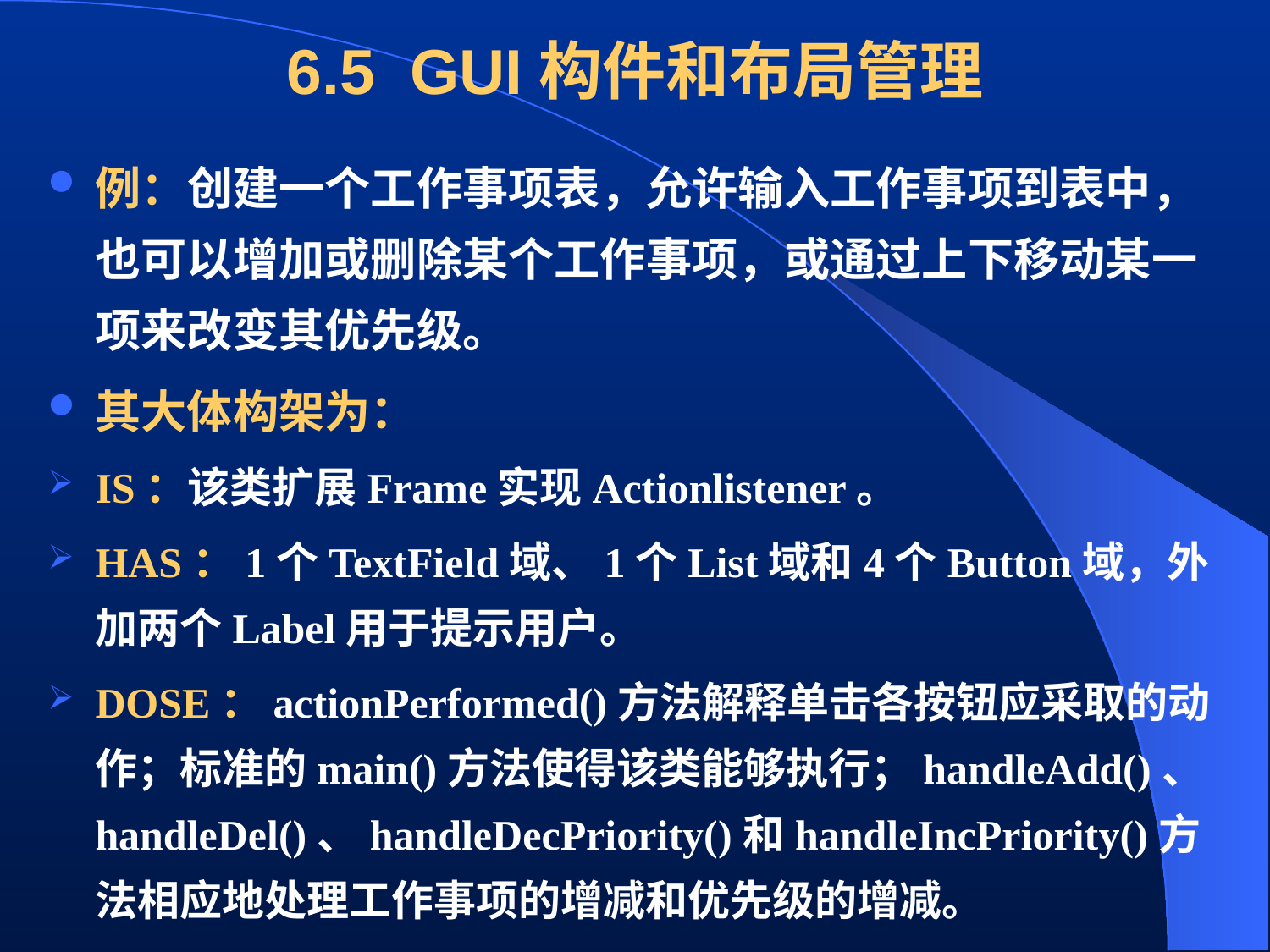

# 6.5  GUI构件和布局管理
例：创建一个工作事项表，允许输入工作事项到表中，也可以增加或删除某个工作事项，或通过上下移动某一项来改变其优先级。
其大体构架为：
IS：该类扩展Frame实现Actionlistener。
HAS：1个TextField域、1个List域和4个Button域，外加两个Label用于提示用户。
DOSE：actionPerformed()方法解释单击各按钮应采取的动作；标准的main()方法使得该类能够执行；handleAdd()、handleDel()、handleDecPriority()和handleIncPriority()方法相应地处理工作事项的增减和优先级的增减。 TaskList.java